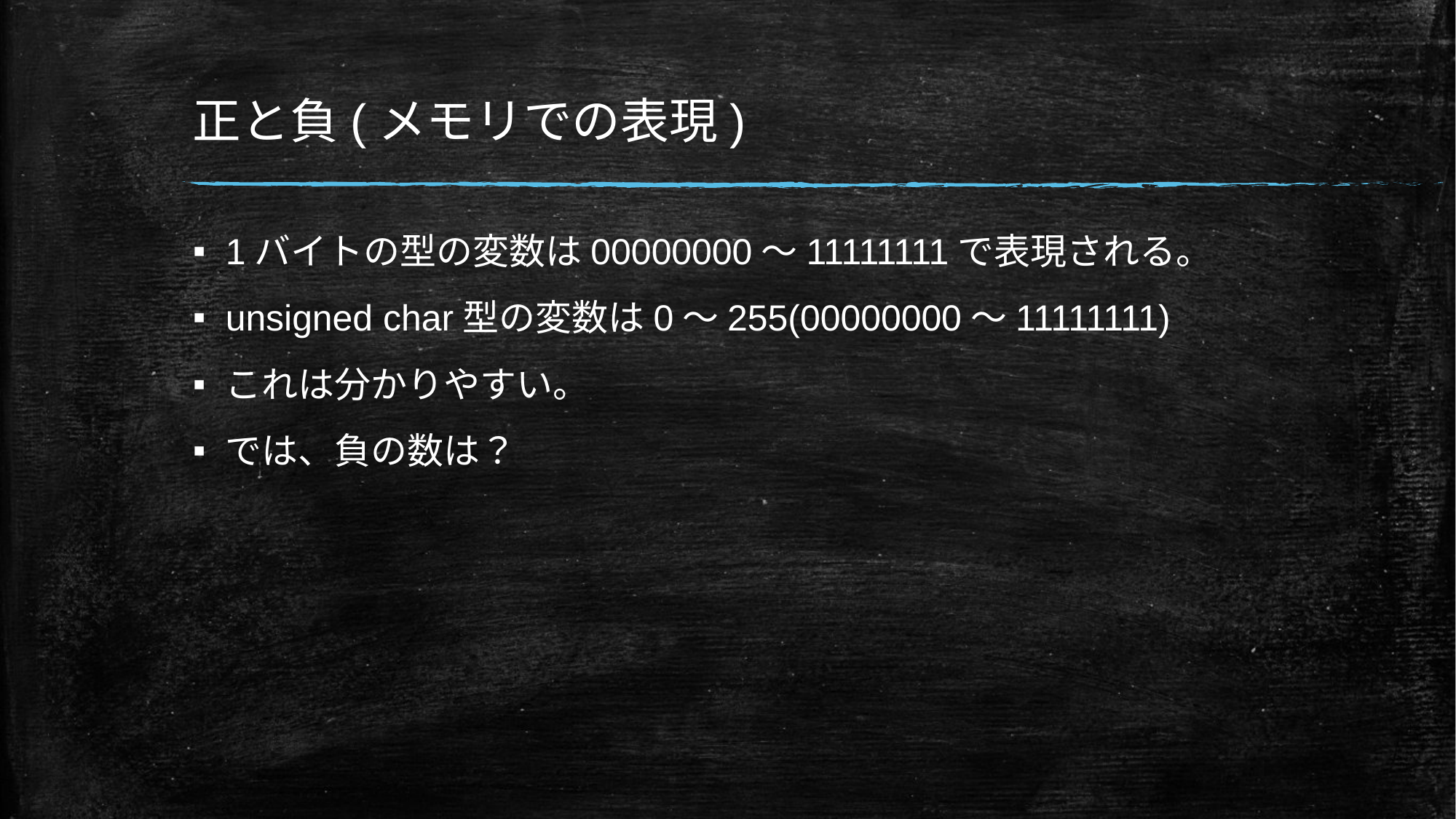

# 正と負(メモリでの表現)
1バイトの型の変数は00000000～11111111で表現される。
unsigned char型の変数は0～255(00000000～11111111)
これは分かりやすい。
では、負の数は？